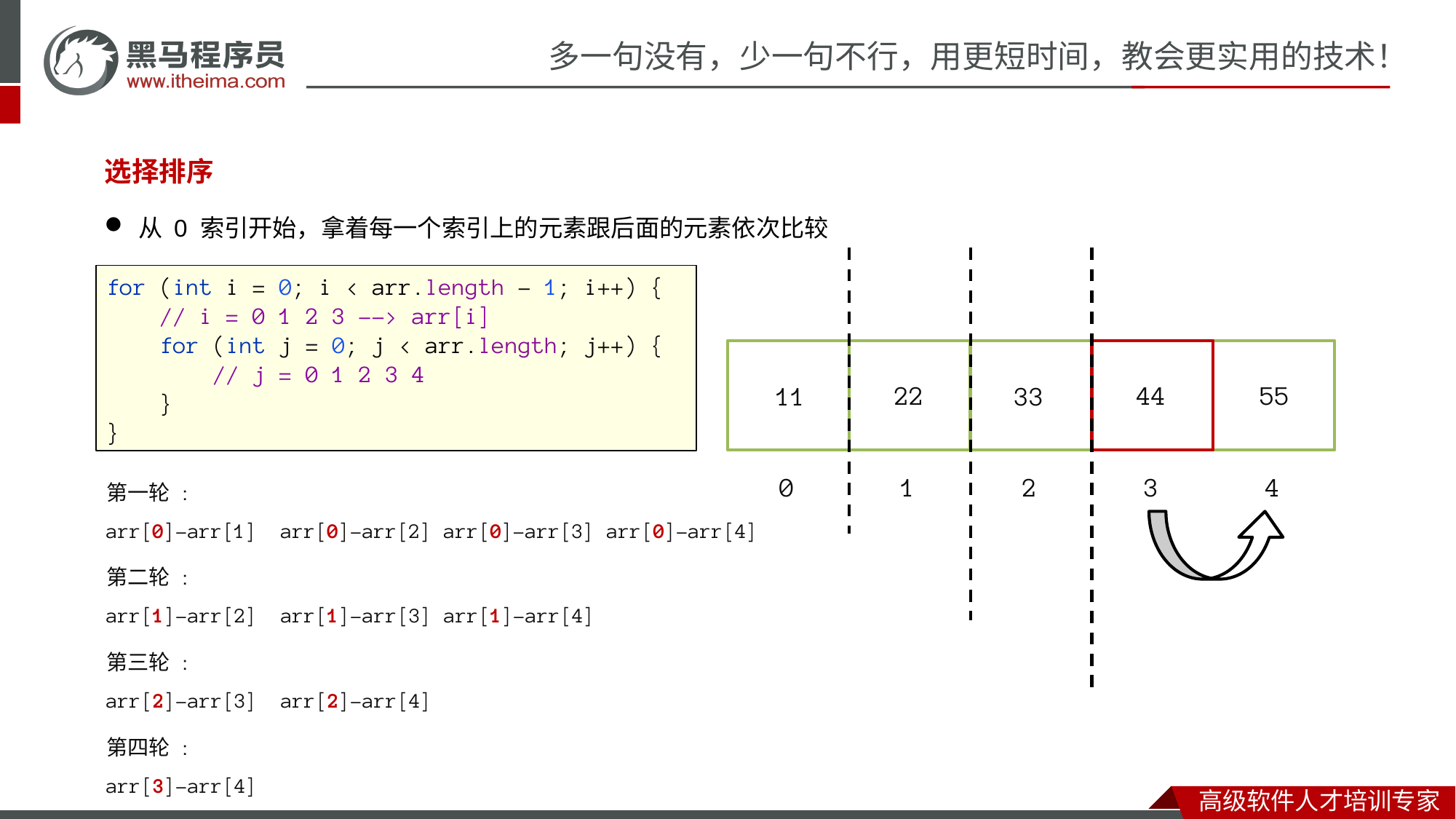

选择排序
从 0 索引开始，拿着每一个索引上的元素跟后面的元素依次比较
for (int i = 0; i < arr.length - 1; i++) {
    // i = 0 1 2 3 --> arr[i]
    for (int j = 0; j < arr.length; j++) {
        // j = 0 1 2 3 4
    }
}

22
44
55
11
33
第一轮 :
arr[0]-arr[1]  arr[0]-arr[2] arr[0]-arr[3] arr[0]-arr[4]
0
1
2
3
4

第二轮 :
arr[1]-arr[2]  arr[1]-arr[3] arr[1]-arr[4]
第三轮 :
arr[2]-arr[3]  arr[2]-arr[4]
第四轮 :
arr[3]-arr[4]